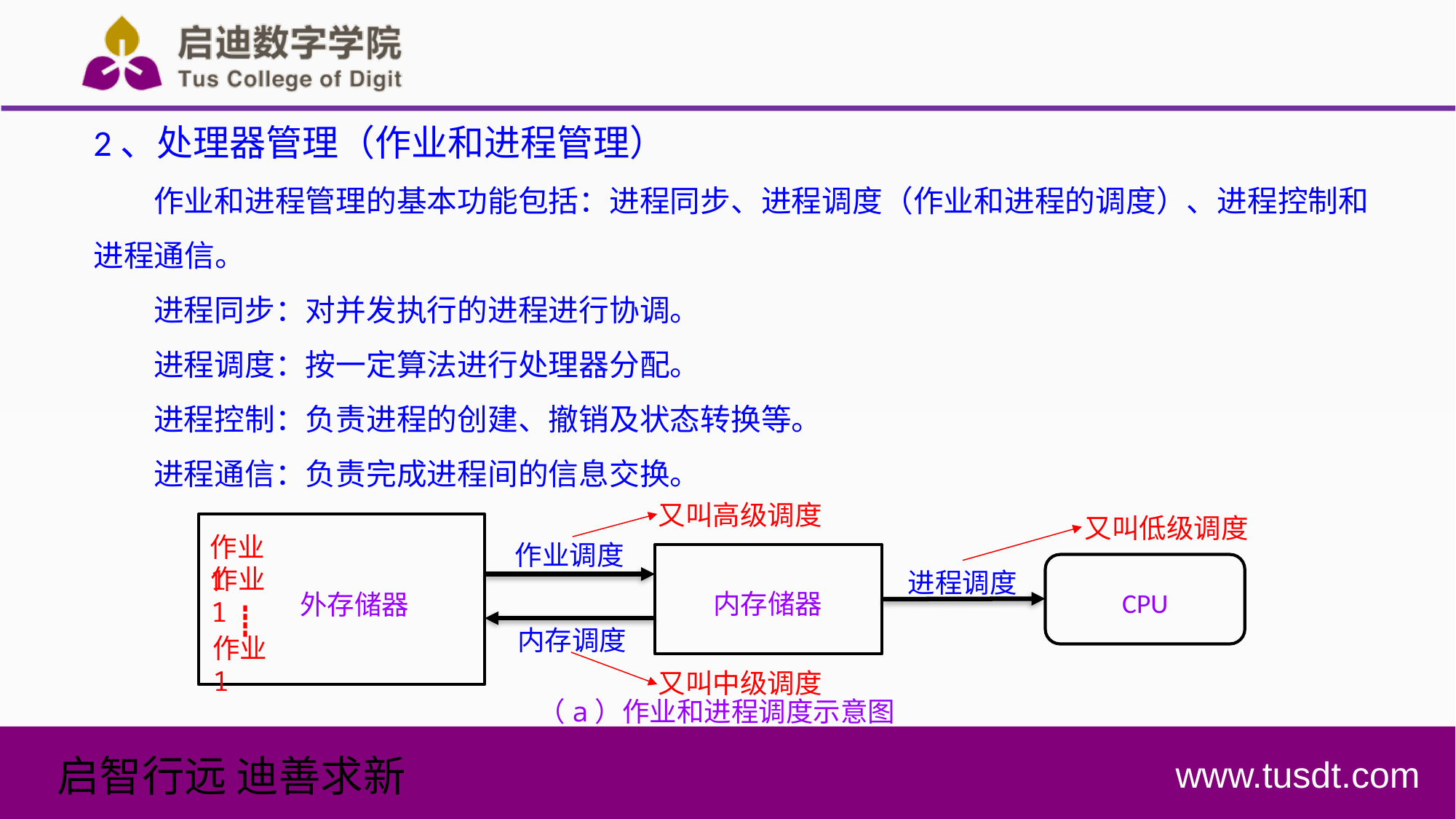

2、处理器管理（作业和进程管理）
作业和进程管理的基本功能包括：进程同步、进程调度（作业和进程的调度）、进程控制和进程通信。
进程同步：对并发执行的进程进行协调。
进程调度：按一定算法进行处理器分配。
进程控制：负责进程的创建、撤销及状态转换等。
进程通信：负责完成进程间的信息交换。
又叫高级调度
又叫低级调度

作业1
作业调度

作业1
进程调度
CPU
内存储器
外存储器
┋
内存调度
作业1
又叫中级调度
（a）作业和进程调度示意图